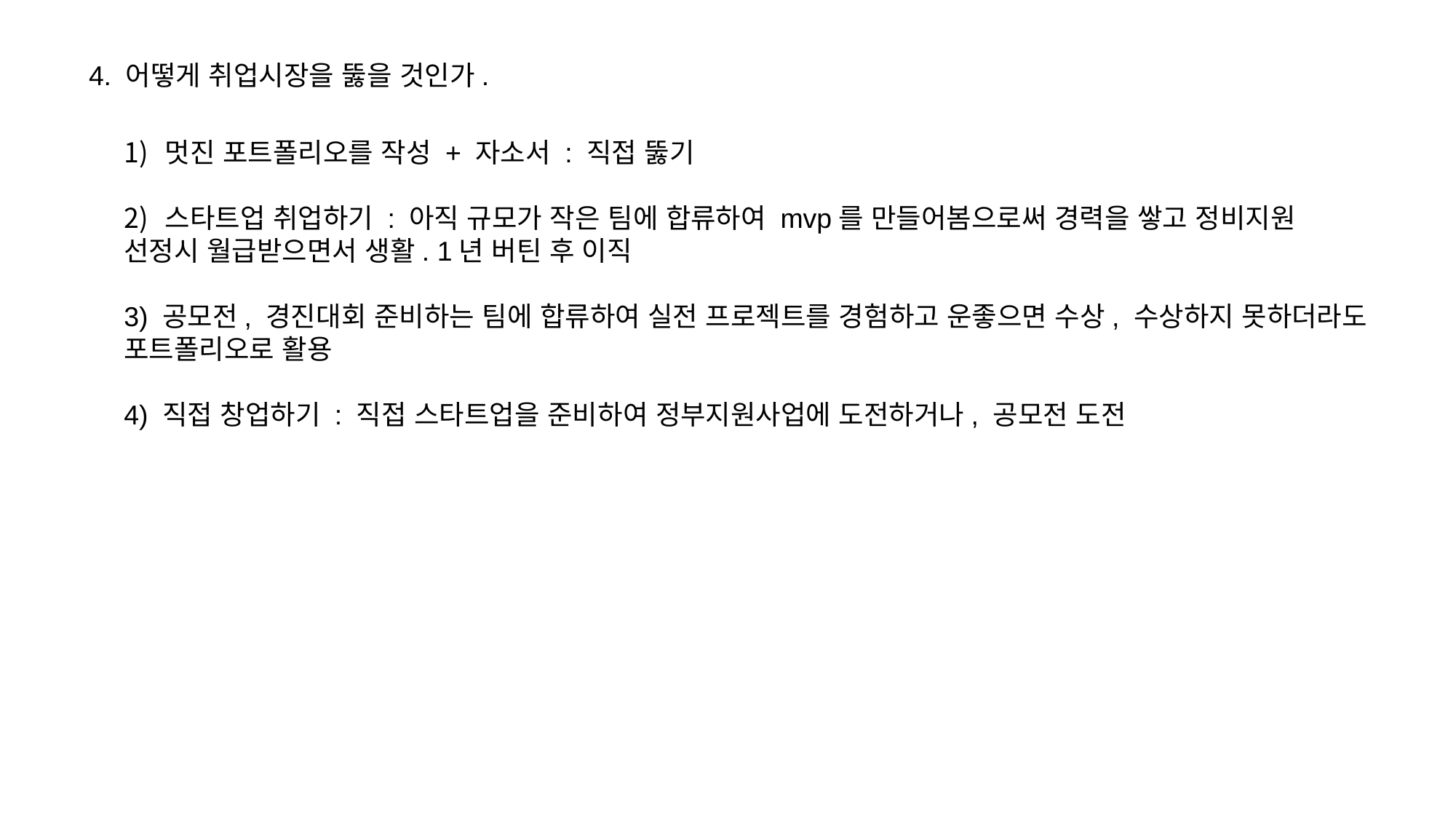

4. 어떻게 취업시장을 뚫을 것인가.
멋진 포트폴리오를 작성 + 자소서 : 직접 뚫기

스타트업 취업하기 : 아직 규모가 작은 팀에 합류하여 mvp를 만들어봄으로써 경력을 쌓고 정비지원
선정시 월급받으면서 생활. 1년 버틴 후 이직

3) 공모전, 경진대회 준비하는 팀에 합류하여 실전 프로젝트를 경험하고 운좋으면 수상, 수상하지 못하더라도
포트폴리오로 활용

4) 직접 창업하기 : 직접 스타트업을 준비하여 정부지원사업에 도전하거나, 공모전 도전